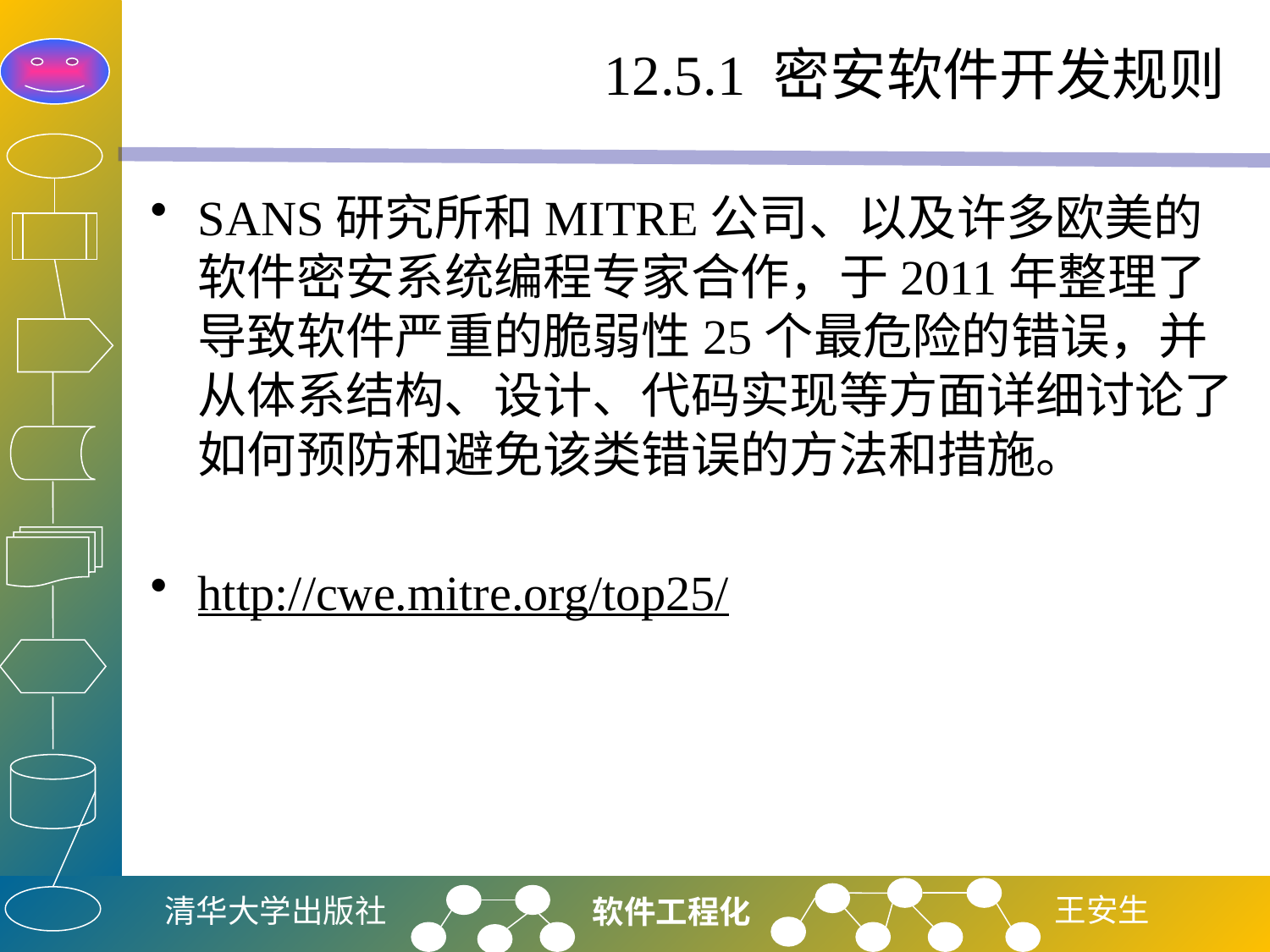

# 12.5.1 密安软件开发规则
SANS研究所和MITRE公司、以及许多欧美的软件密安系统编程专家合作，于2011年整理了导致软件严重的脆弱性25个最危险的错误，并从体系结构、设计、代码实现等方面详细讨论了如何预防和避免该类错误的方法和措施。

http://cwe.mitre.org/top25/